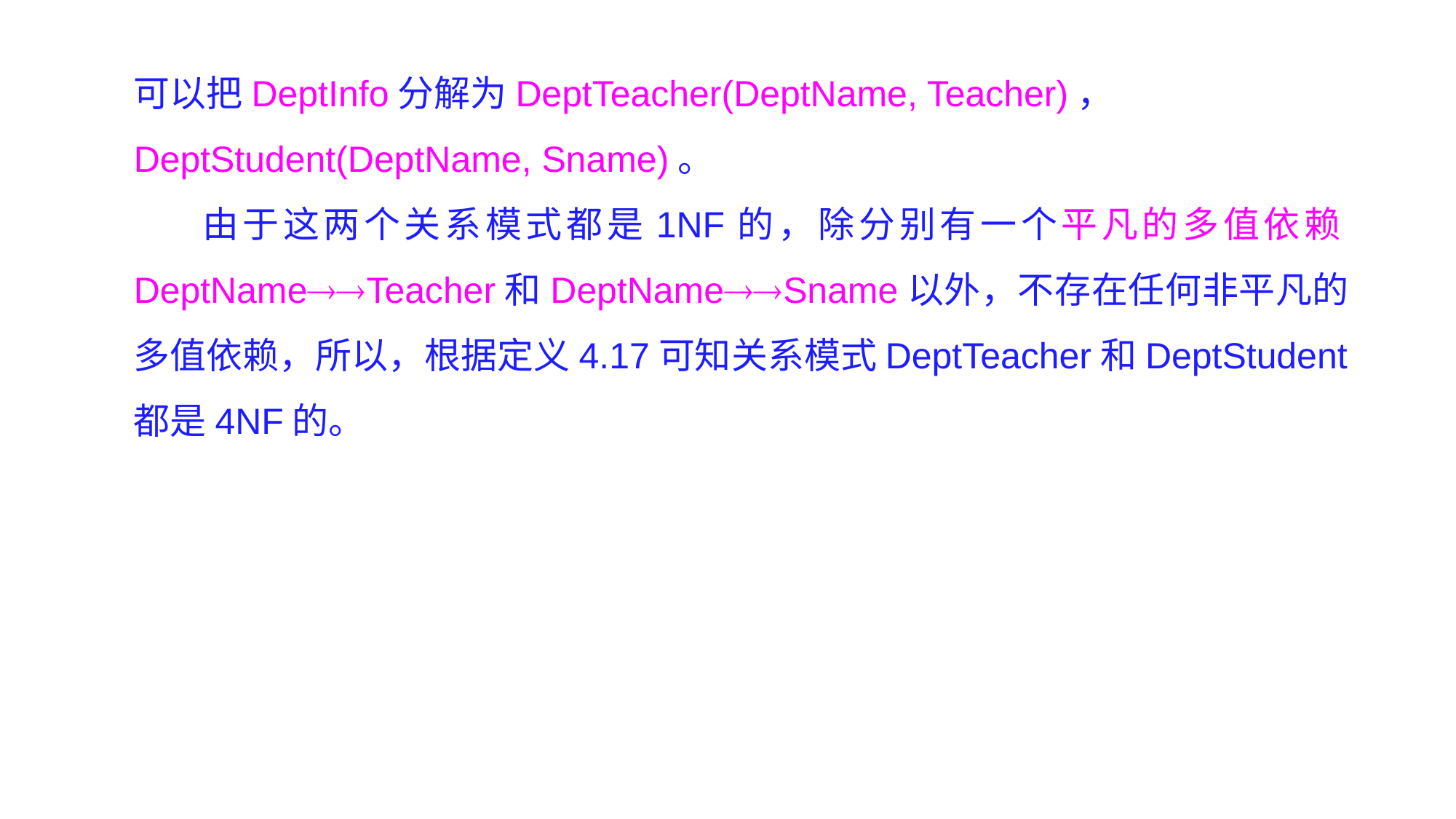

可以把DeptInfo分解为DeptTeacher(DeptName, Teacher)，
DeptStudent(DeptName, Sname)。
由于这两个关系模式都是1NF的，除分别有一个平凡的多值依赖DeptName→→Teacher和DeptName→→Sname以外，不存在任何非平凡的多值依赖，所以，根据定义4.17可知关系模式DeptTeacher和DeptStudent都是4NF的。